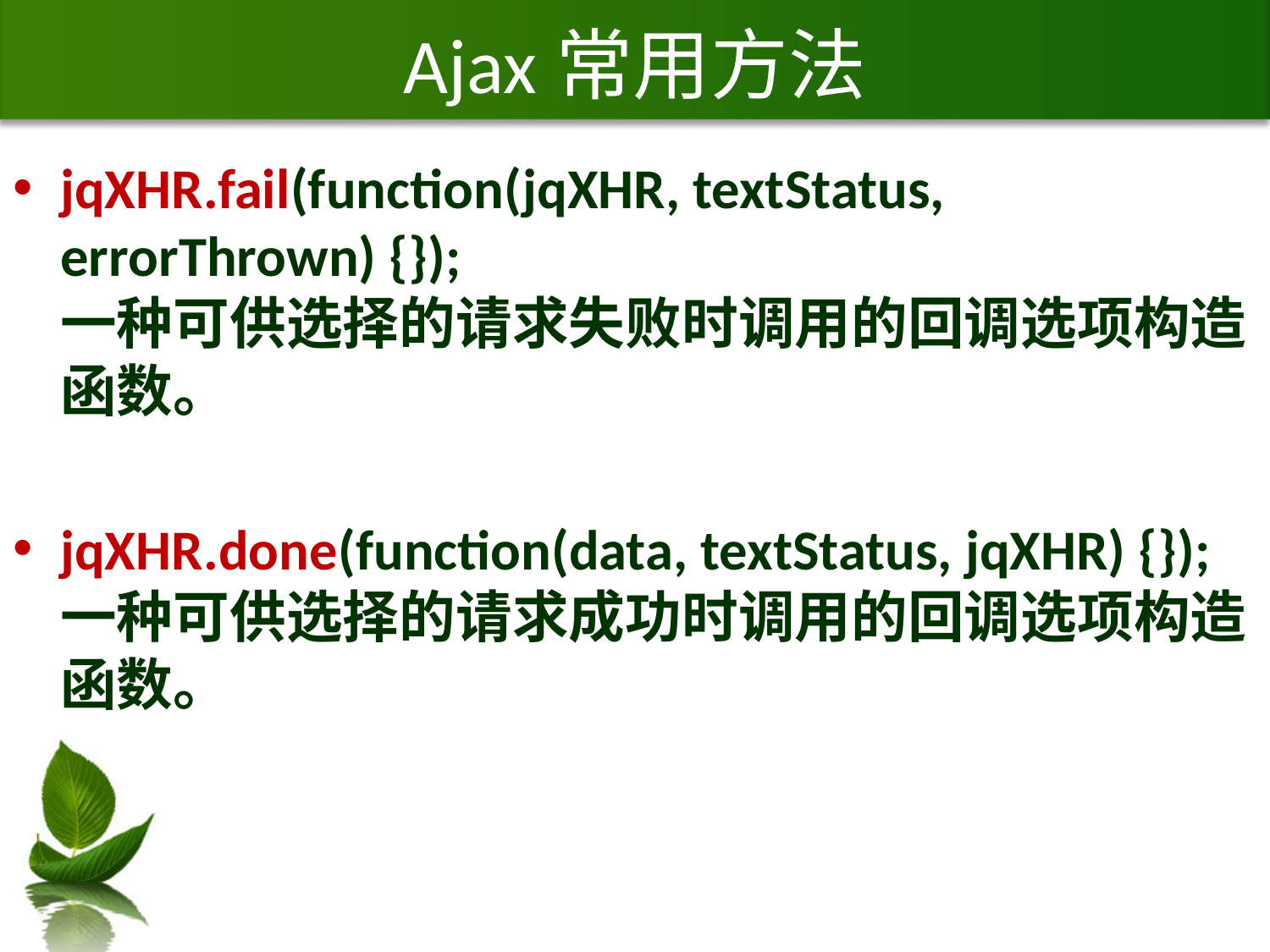

# Ajax常用方法
jqXHR.fail(function(jqXHR, textStatus, errorThrown) {});
一种可供选择的请求失败时调用的回调选项构造函数。

jqXHR.done(function(data, textStatus, jqXHR) {});
一种可供选择的请求成功时调用的回调选项构造函数。